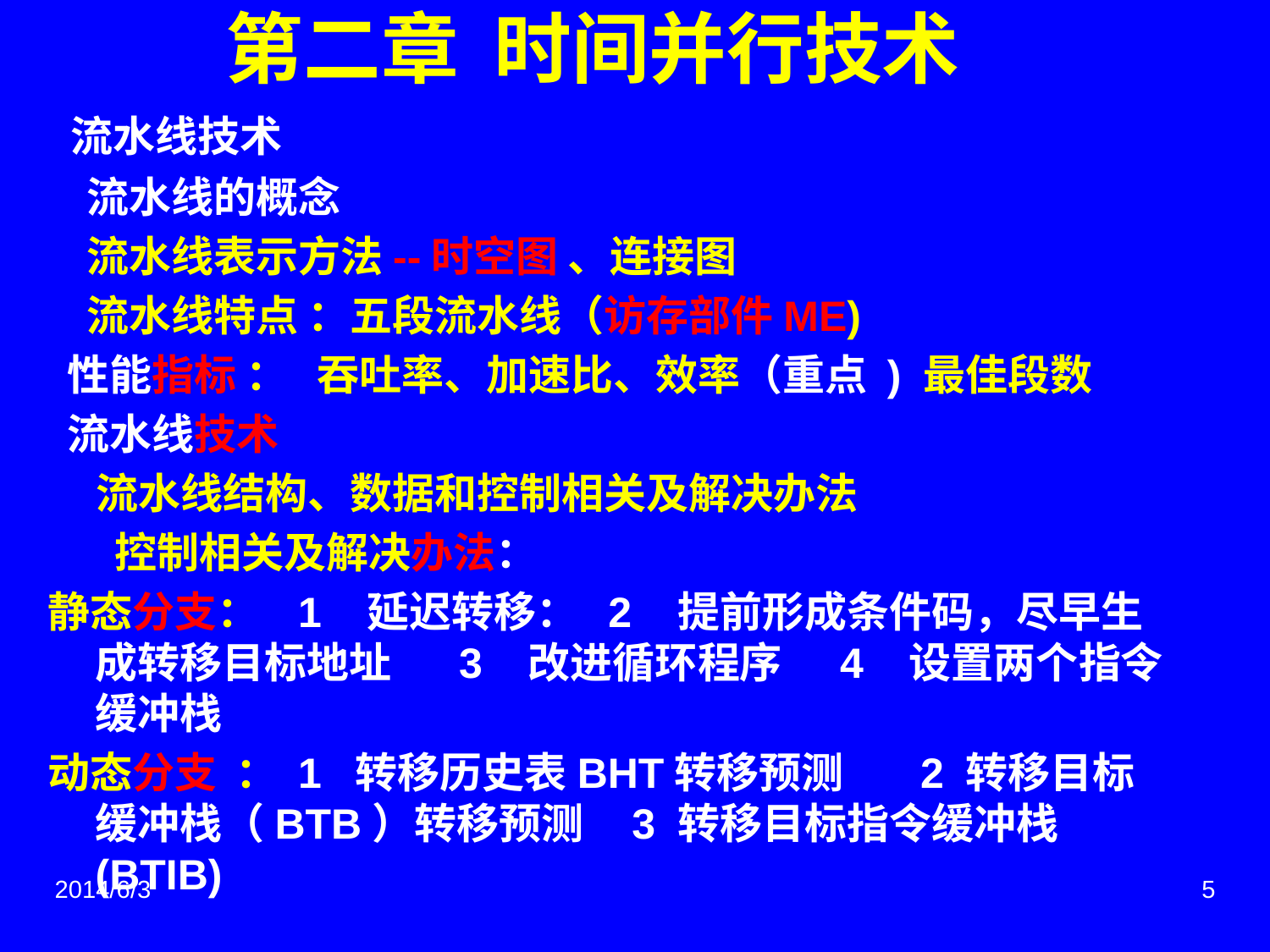

# 第二章  时间并行技术
 流水线技术
   流水线的概念
   流水线表示方法--时空图 、连接图
   流水线特点 ：五段流水线（访存部件ME)
 性能指标 ：   吞吐率、加速比、效率（重点 ) 最佳段数
 流水线技术
    流水线结构、数据和控制相关及解决办法
      控制相关及解决办法：
静态分支：   1   延迟转移：  2   提前形成条件码，尽早生成转移目标地址      3   改进循环程序     4   设置两个指令缓冲栈
动态分支  ： 1  转移历史表BHT转移预测       2 转移目标缓冲栈（BTB）转移预测    3 转移目标指令缓冲栈(BTIB)

2014/6/3
5